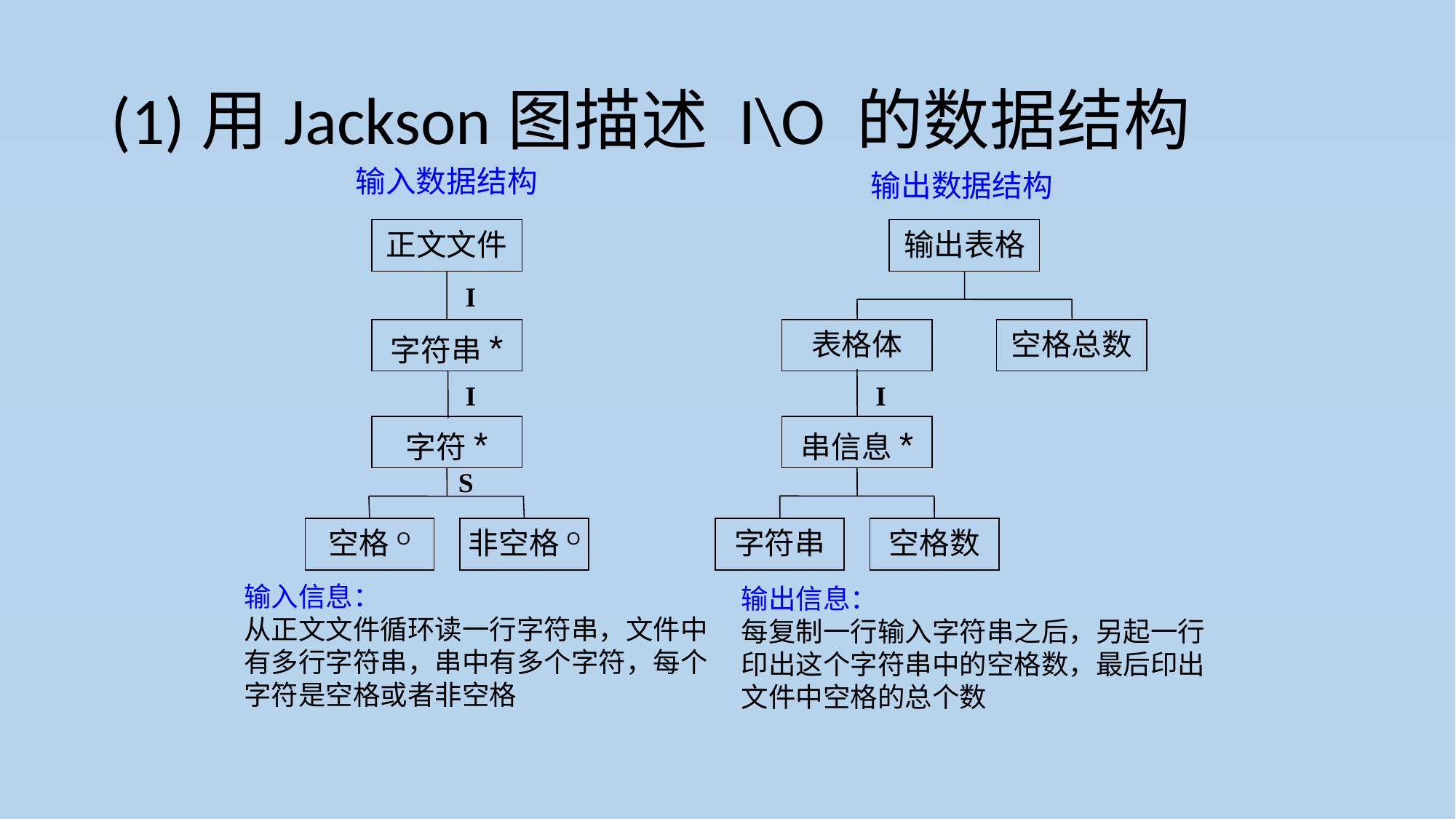

# (1)用Jackson图描述 I\O 的数据结构
输入数据结构
正文文件

I
字符串*

I
字符*
S

空格O
非空格O
输出数据结构
输出表格

表格体
空格总数

I
串信息*

字符串
空格数
输入信息：
从正文文件循环读一行字符串，文件中有多行字符串，串中有多个字符，每个字符是空格或者非空格
输出信息：
每复制一行输入字符串之后，另起一行印出这个字符串中的空格数，最后印出文件中空格的总个数